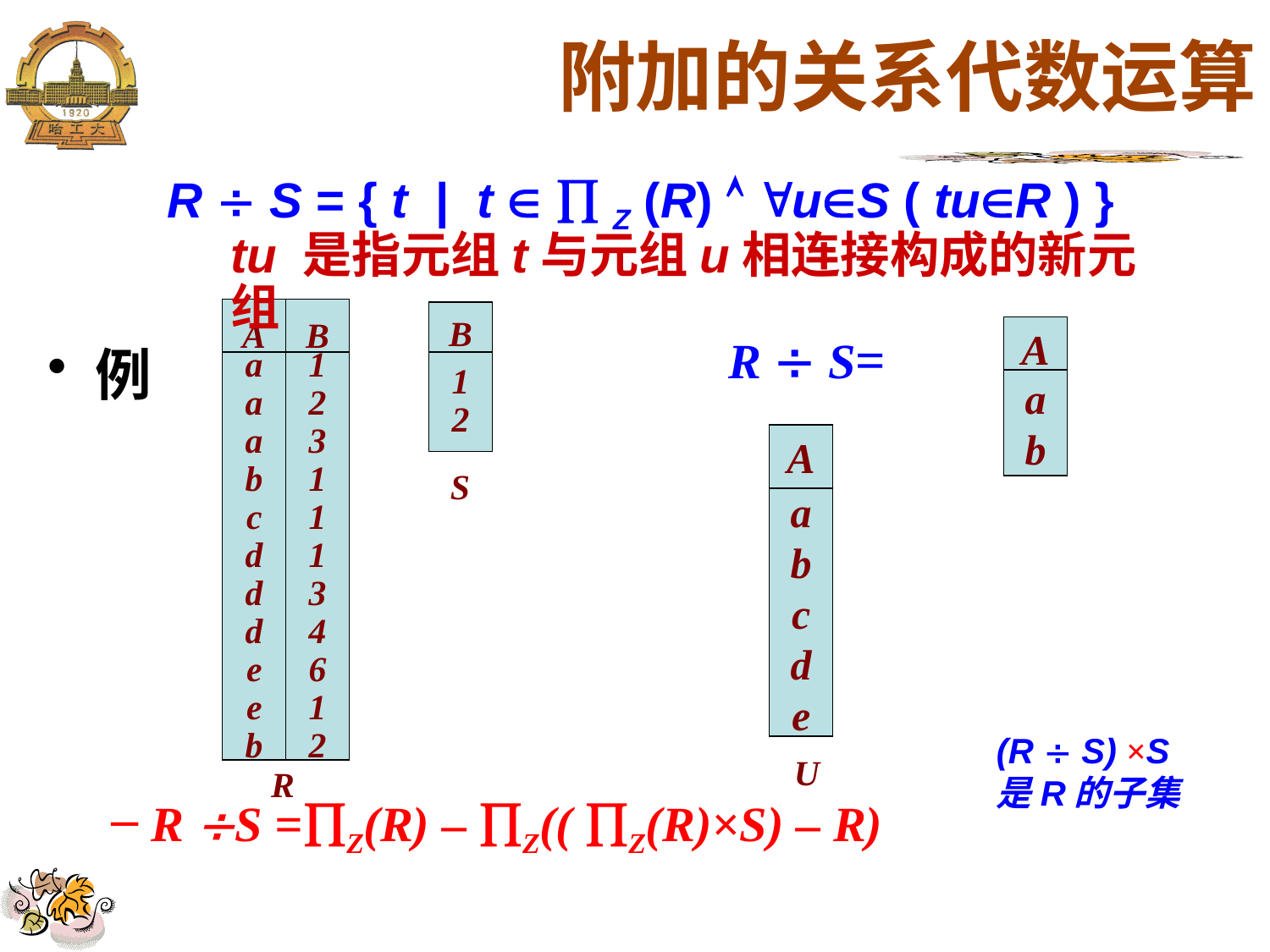

# 附加的关系代数运算
R ÷ S = { t  |  t ∈ ∏ Z (R) ∧ ∀u∈S ( tu∈R ) }
tu 是指元组t与元组u相连接构成的新元组
A
B
B
1
2
S
a
a
a
b
c
d
d
d
e
e
b
1
2
3
1
1
1
3
4
6
1
2
R
A
a
b
 R ÷ S=
例

R ÷S =∏Z(R) – ∏Z(( ∏Z(R)×S) – R)
A
a
b
c
d
e
(R ÷ S) ×S是R的子集
U